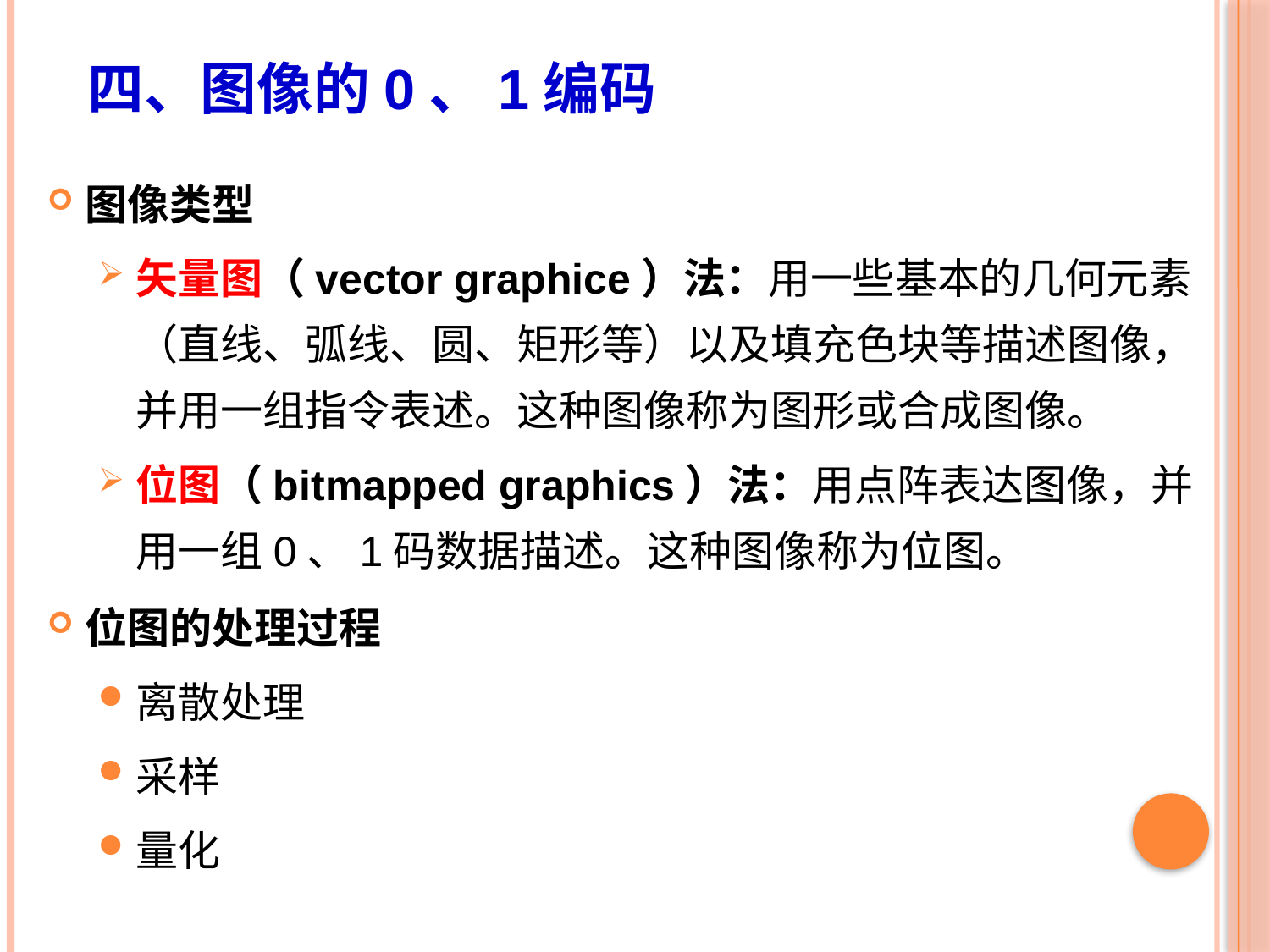

# 四、图像的0、1编码
图像类型
矢量图（vector graphice）法：用一些基本的几何元素（直线、弧线、圆、矩形等）以及填充色块等描述图像，并用一组指令表述。这种图像称为图形或合成图像。
位图（bitmapped graphics）法：用点阵表达图像，并用一组0、1码数据描述。这种图像称为位图。
位图的处理过程
离散处理
采样
量化